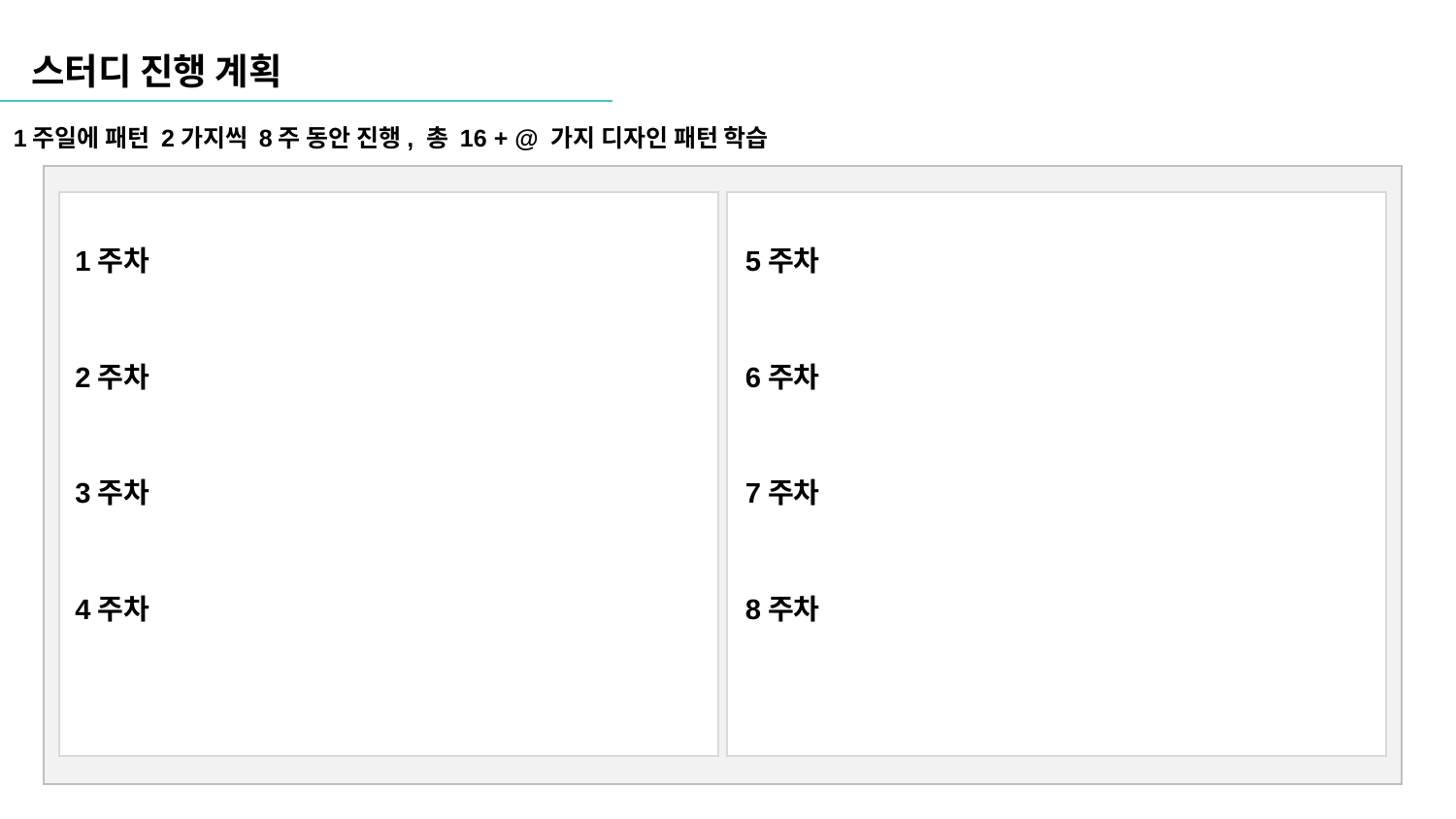

스터디 진행 계획

1주일에 패턴 2가지씩 8주 동안 진행, 총 16 + @ 가지 디자인 패턴 학습

1주차
5주차
2주차
6주차
3주차
7주차
4주차
8주차